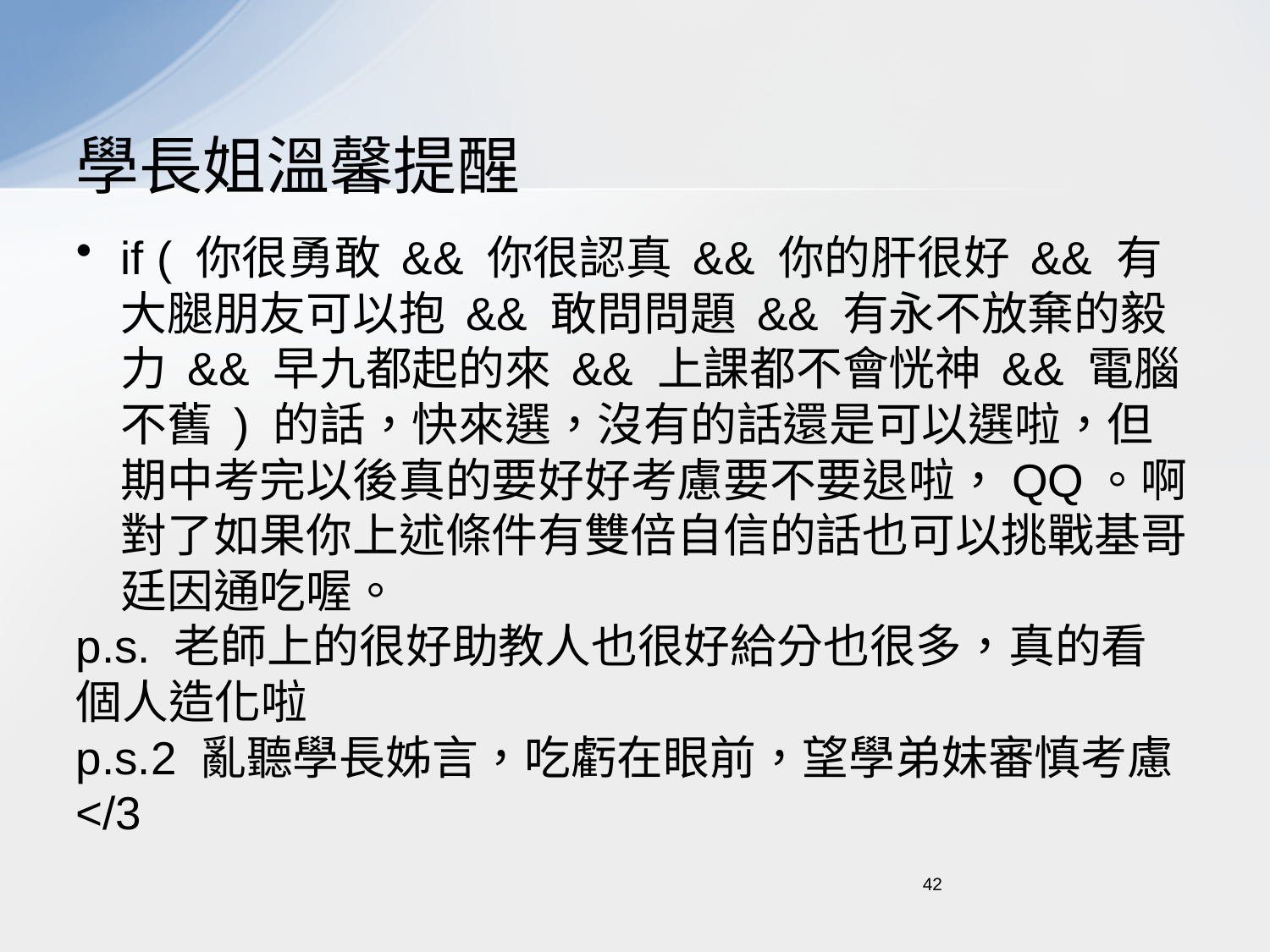

# 學長姐溫馨提醒
if ( 你很勇敢 && 你很認真 && 你的肝很好 && 有大腿朋友可以抱 && 敢問問題 && 有永不放棄的毅力 && 早九都起的來 && 上課都不會恍神 && 電腦不舊 ) 的話，快來選，沒有的話還是可以選啦，但期中考完以後真的要好好考慮要不要退啦，QQ。啊對了如果你上述條件有雙倍自信的話也可以挑戰基哥廷因通吃喔。
p.s. 老師上的很好助教人也很好給分也很多，真的看個人造化啦
p.s.2 亂聽學長姊言，吃虧在眼前，望學弟妹審慎考慮 </3

42